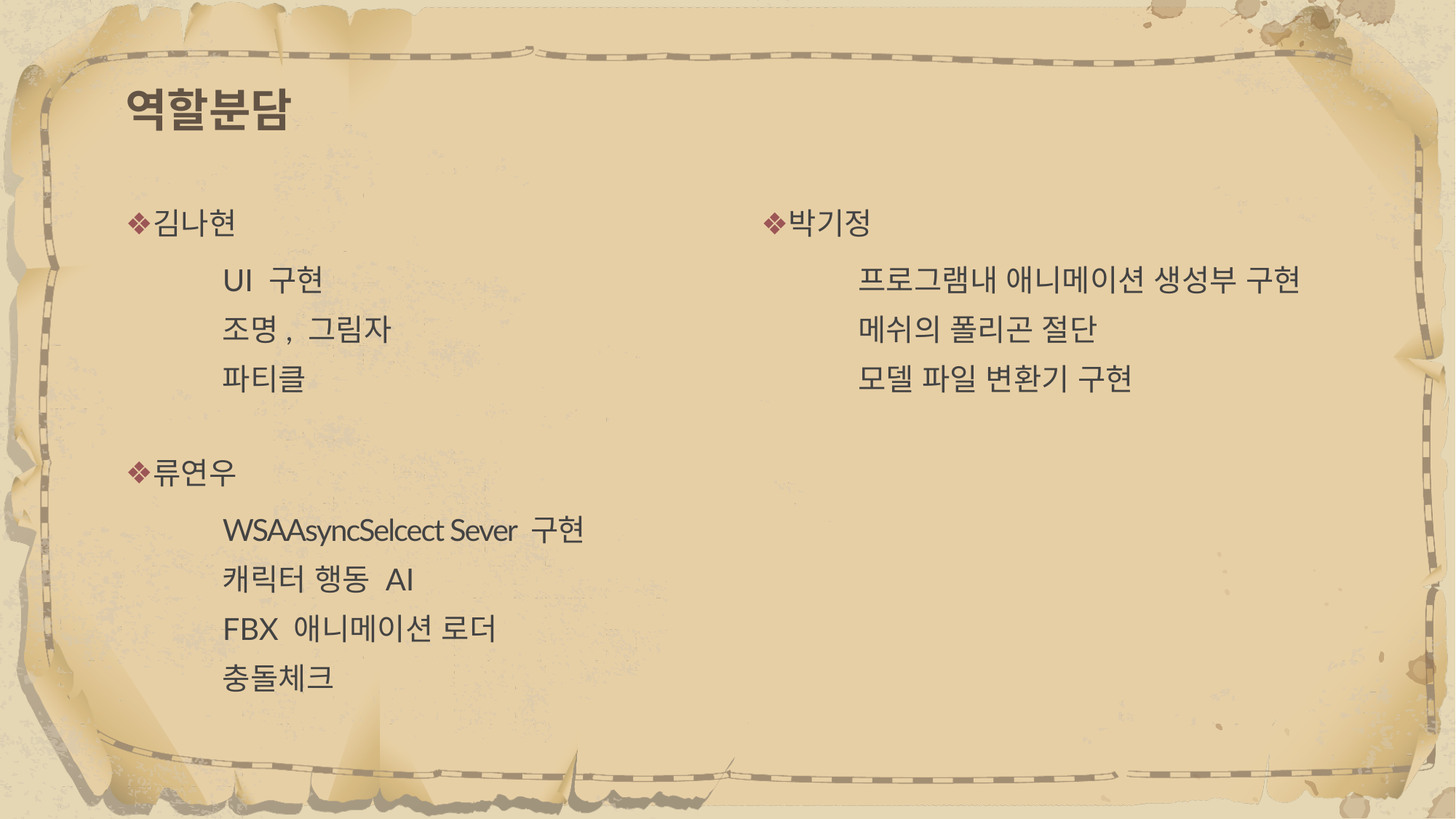

# 역할분담
김나현
UI 구현
조명, 그림자
파티클

류연우
WSAAsyncSelcect Sever 구현
캐릭터 행동 AI
FBX 애니메이션 로더
충돌체크
박기정
프로그램내 애니메이션 생성부 구현
메쉬의 폴리곤 절단
모델 파일 변환기 구현